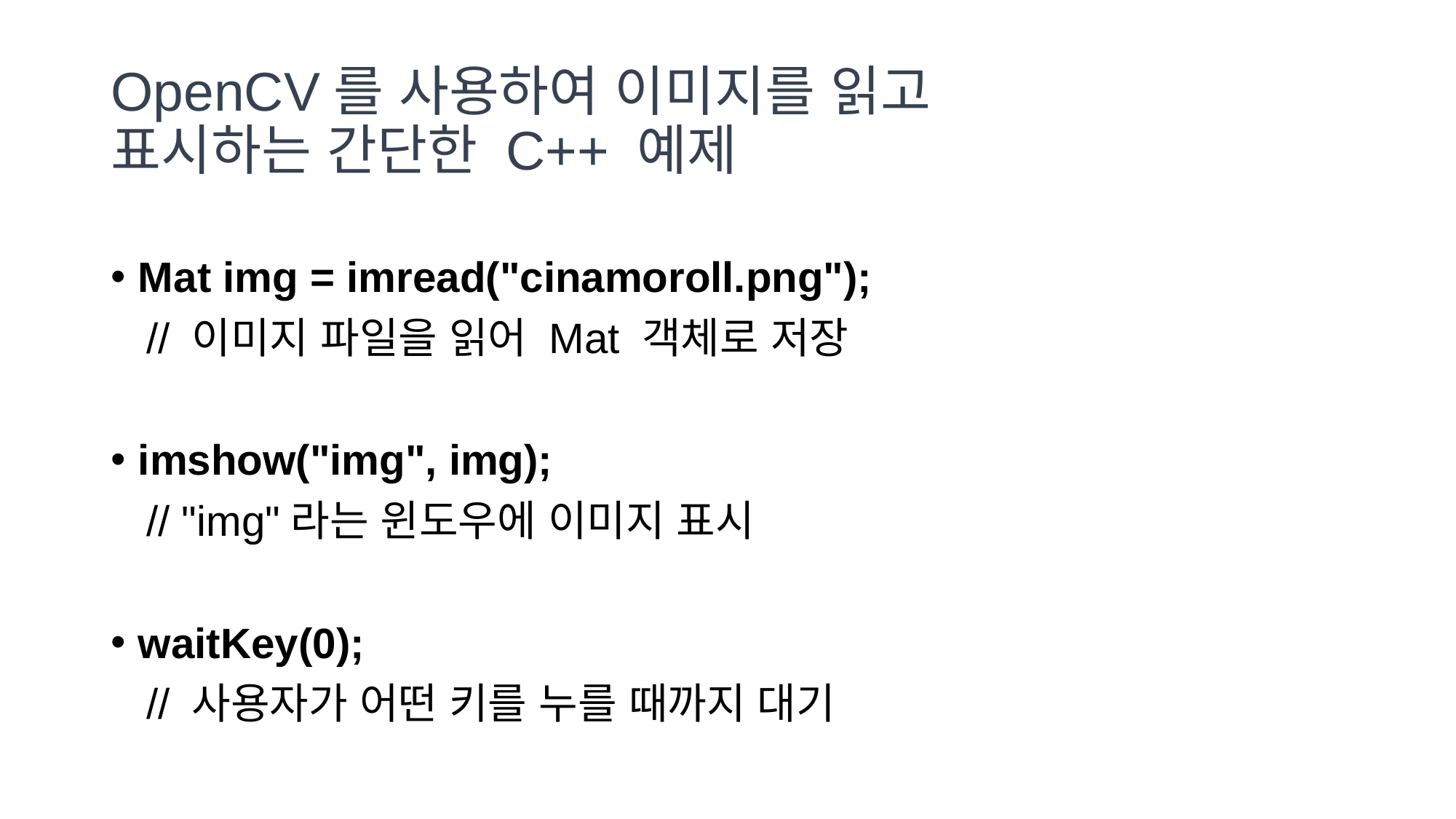

# OpenCV를 사용하여 이미지를 읽고 표시하는 간단한 C++ 예제

Mat img = imread("cinamoroll.png");
   // 이미지 파일을 읽어 Mat 객체로 저장

imshow("img", img);
   // "img"라는 윈도우에 이미지 표시

waitKey(0);
   // 사용자가 어떤 키를 누를 때까지 대기